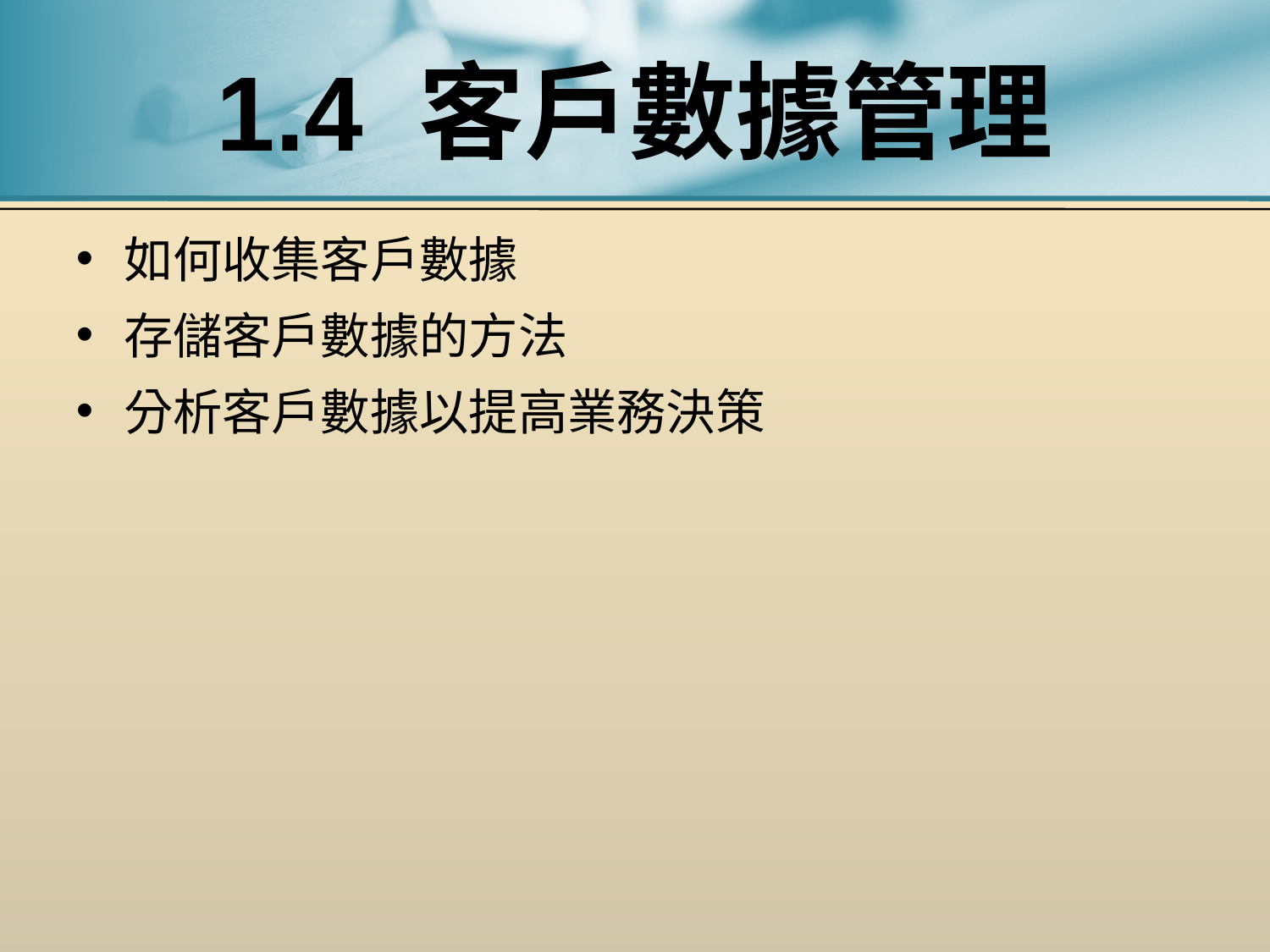

# 1.4 客戶數據管理
如何收集客戶數據
存儲客戶數據的方法
分析客戶數據以提高業務決策